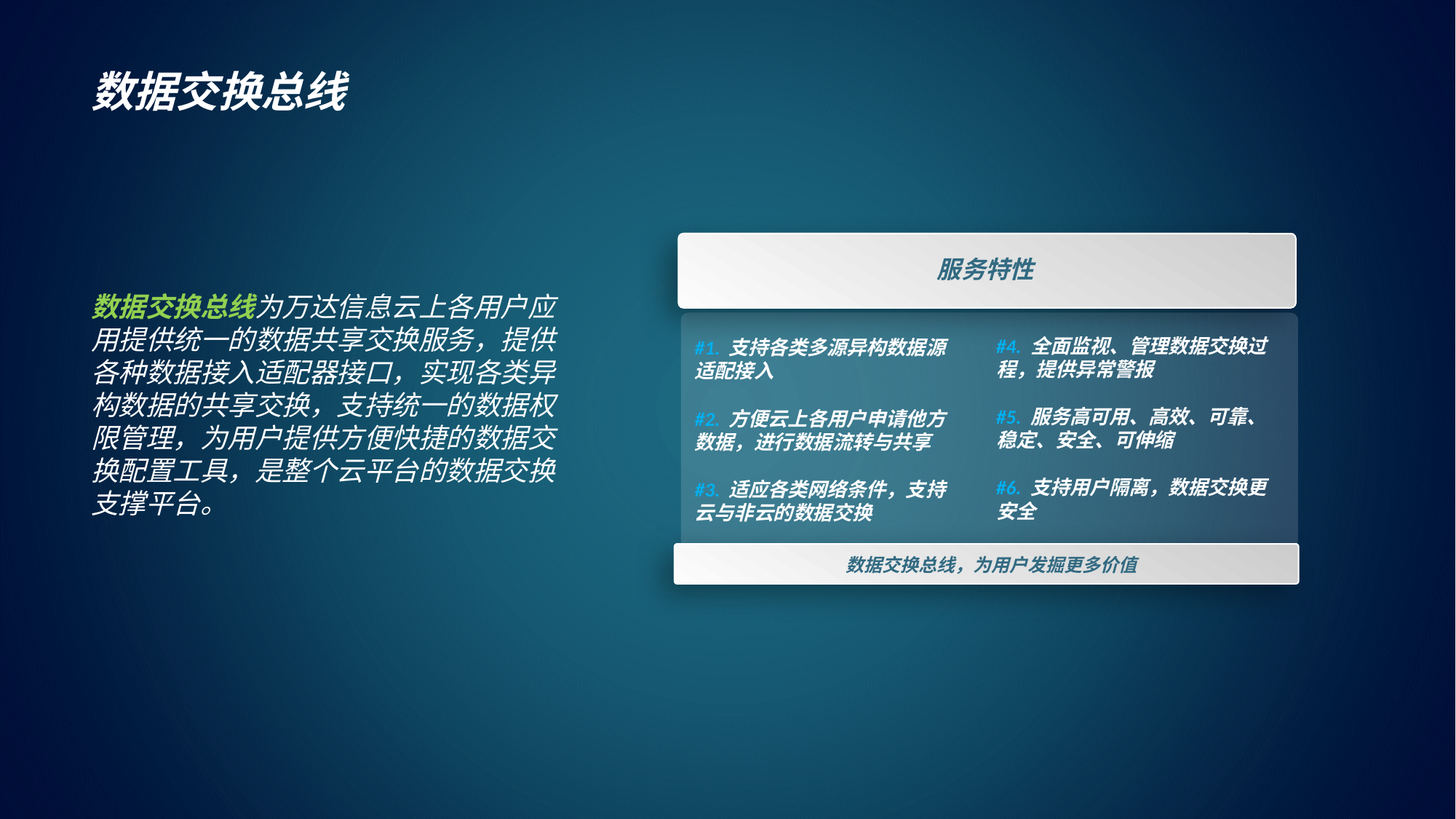

数据交换总线

服务特性

数据交换总线，为用户发掘更多价值

数据交换总线为万达信息云上各用户应用提供统一的数据共享交换服务，提供各种数据接入适配器接口，实现各类异构数据的共享交换，支持统一的数据权限管理，为用户提供方便快捷的数据交换配置工具，是整个云平台的数据交换支撑平台。
#4. 全面监视、管理数据交换过程，提供异常警报

#5. 服务高可用、高效、可靠、稳定、安全、可伸缩

#6. 支持用户隔离，数据交换更安全
#1. 支持各类多源异构数据源适配接入

#2. 方便云上各用户申请他方数据，进行数据流转与共享

#3. 适应各类网络条件，支持云与非云的数据交换